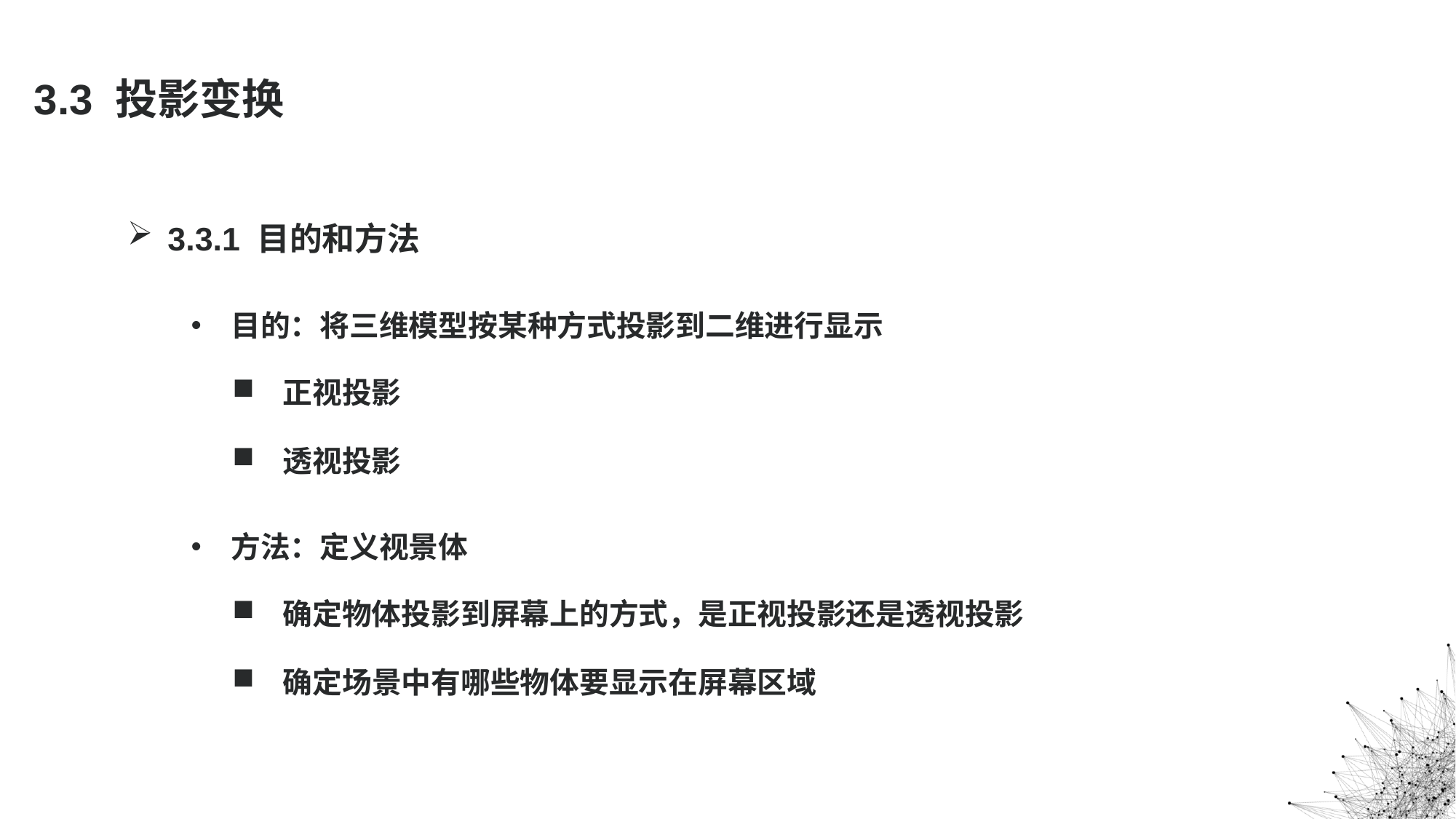

# 3.3 投影变换
3.3.1 目的和方法
目的：将三维模型按某种方式投影到二维进行显示
正视投影
透视投影
方法：定义视景体
确定物体投影到屏幕上的方式，是正视投影还是透视投影
确定场景中有哪些物体要显示在屏幕区域